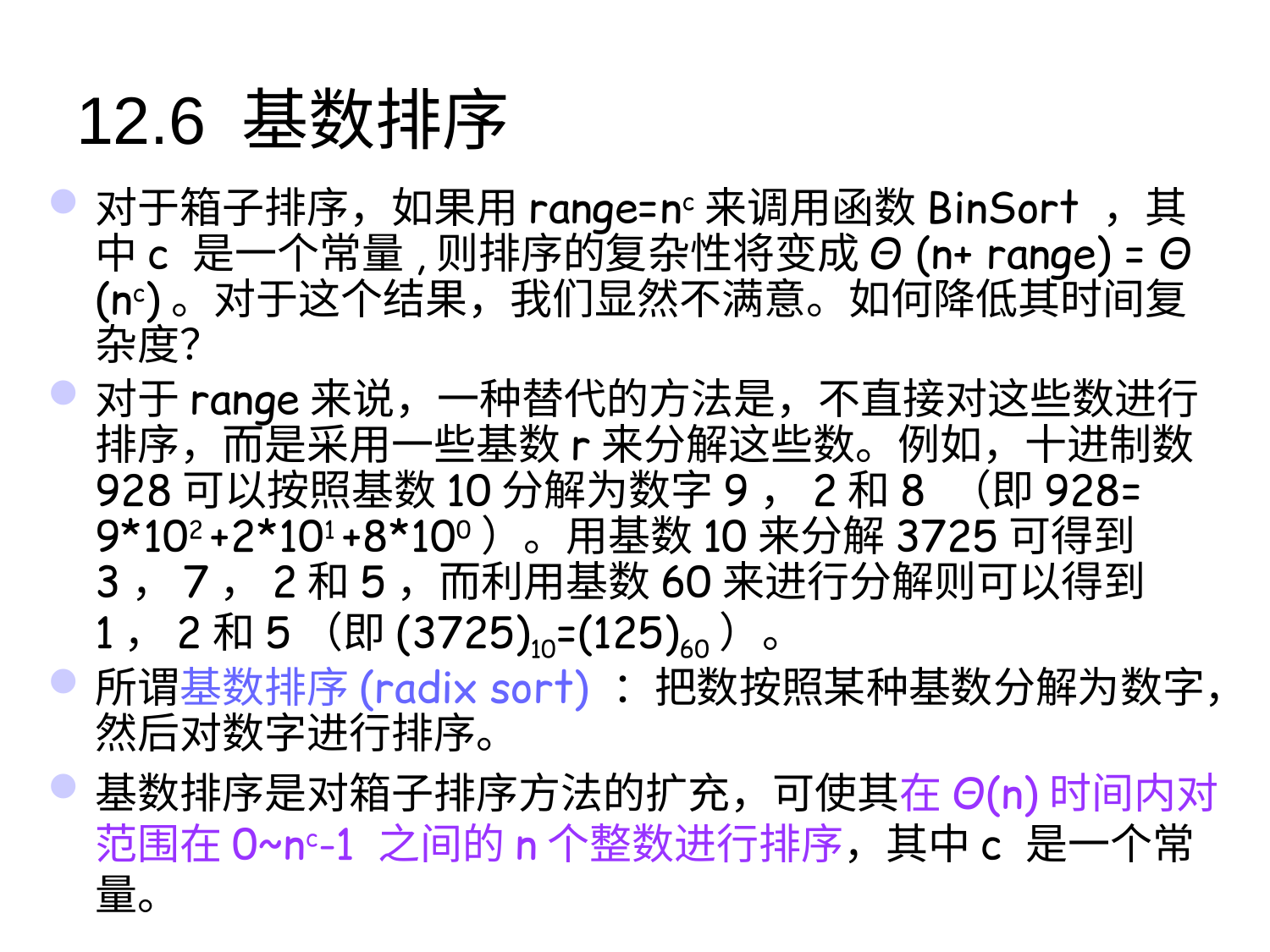

# 12.6 基数排序
对于箱子排序，如果用range=nc来调用函数BinSort ，其中c 是一个常量,则排序的复杂性将变成Θ (n+ range) = Θ (nc)。对于这个结果，我们显然不满意。如何降低其时间复杂度？
对于range来说，一种替代的方法是，不直接对这些数进行排序，而是采用一些基数r来分解这些数。例如，十进制数928可以按照基数10分解为数字9，2和8 （即928= 9*102 +2*101 +8*100）。用基数10来分解3725可得到3，7，2和5，而利用基数60来进行分解则可以得到1，2和5（即(3725)10=(125)60）。
所谓基数排序(radix sort) ：把数按照某种基数分解为数字，然后对数字进行排序。
基数排序是对箱子排序方法的扩充，可使其在Θ(n)时间内对范围在0~nc-1 之间的n个整数进行排序，其中c 是一个常量。

58